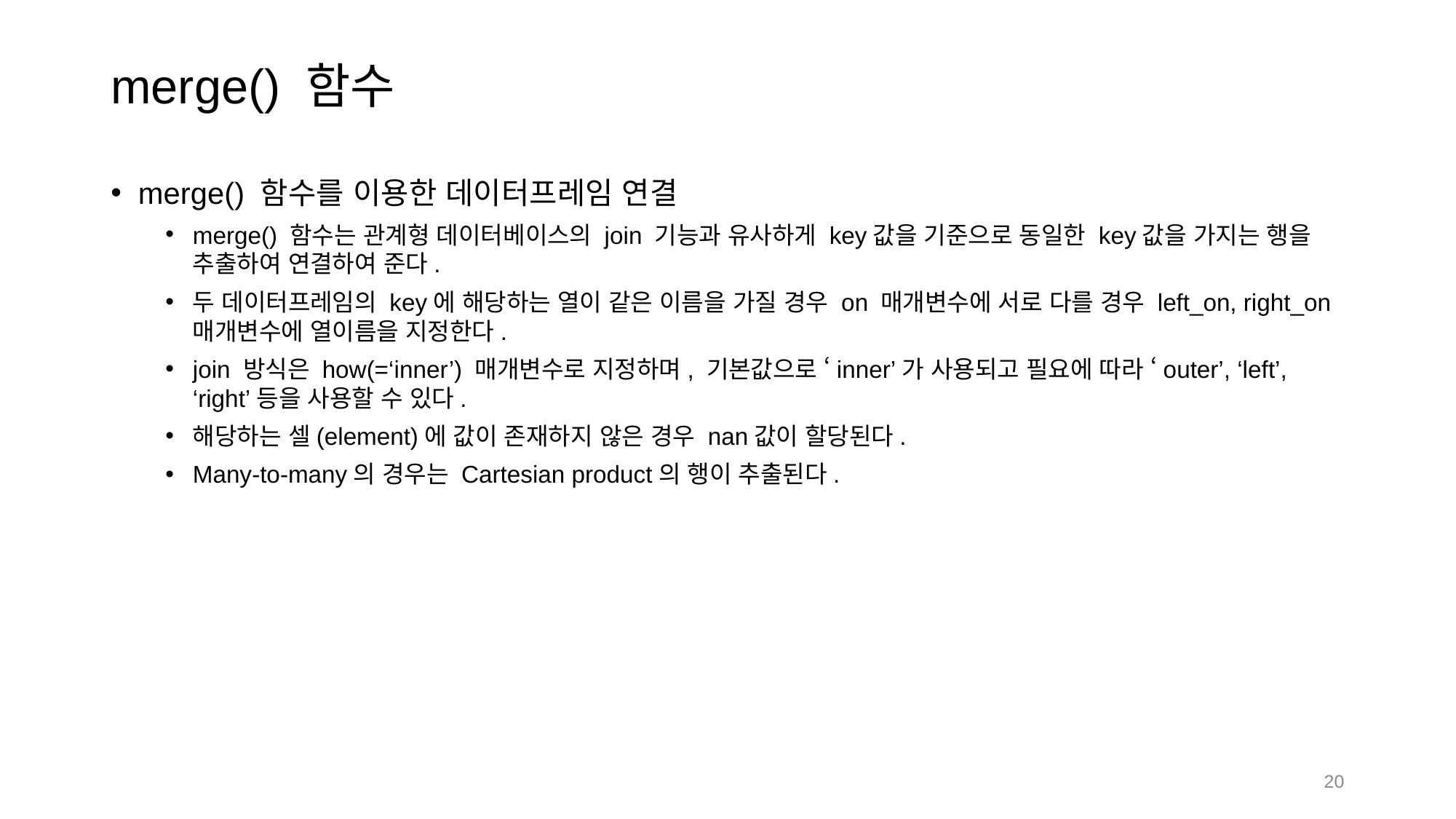

# merge() 함수
merge() 함수를 이용한 데이터프레임 연결
merge() 함수는 관계형 데이터베이스의 join 기능과 유사하게 key값을 기준으로 동일한 key값을 가지는 행을 추출하여 연결하여 준다.
두 데이터프레임의 key에 해당하는 열이 같은 이름을 가질 경우 on 매개변수에 서로 다를 경우 left_on, right_on 매개변수에 열이름을 지정한다.
join 방식은 how(=‘inner’) 매개변수로 지정하며, 기본값으로 ‘inner’가 사용되고 필요에 따라 ‘outer’, ‘left’, ‘right’등을 사용할 수 있다.
해당하는 셀(element)에 값이 존재하지 않은 경우 nan값이 할당된다.
Many-to-many의 경우는 Cartesian product의 행이 추출된다.

20